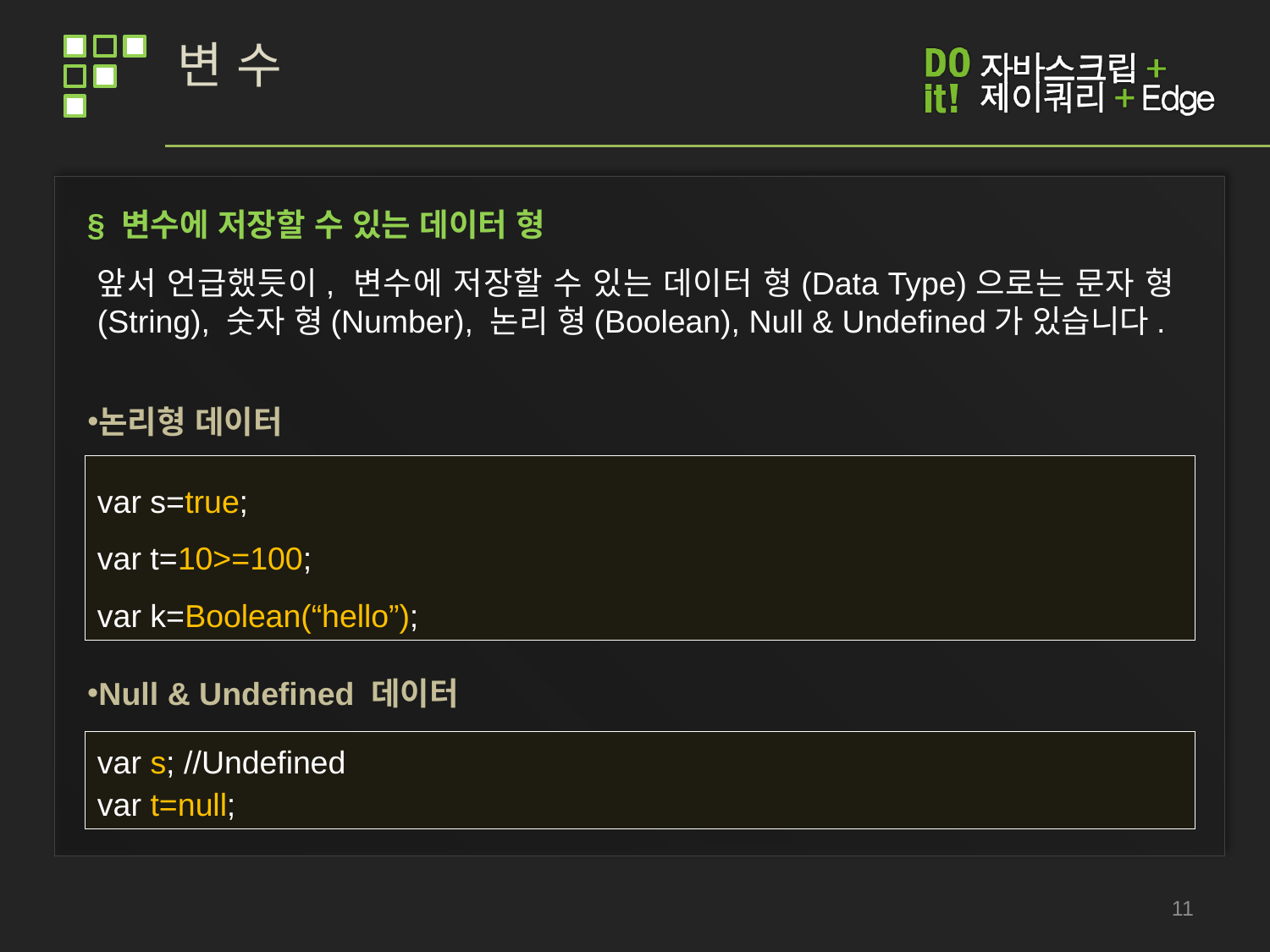

# 변 수
§ 변수에 저장할 수 있는 데이터 형
앞서 언급했듯이, 변수에 저장할 수 있는 데이터 형(Data Type)으로는 문자 형(String), 숫자 형(Number), 논리 형(Boolean), Null & Undefined가 있습니다.
논리형 데이터
var s=true;
var t=10>=100;
var k=Boolean(“hello”);
Null & Undefined 데이터
var s; //Undefined
var t=null;
11